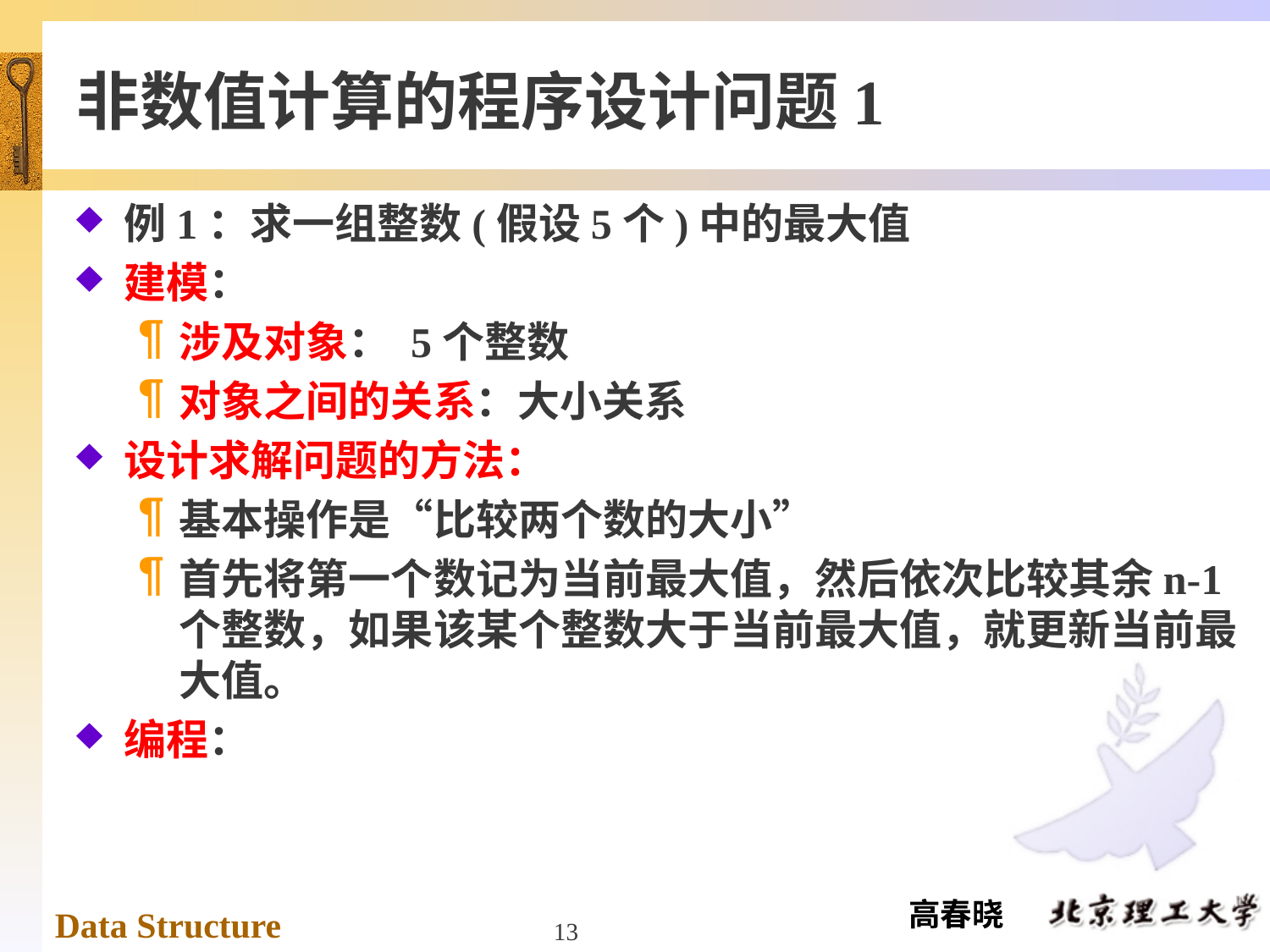

# 非数值计算的程序设计问题1
例1：求一组整数(假设5个)中的最大值
建模：
涉及对象： 5个整数
对象之间的关系：大小关系
设计求解问题的方法：
基本操作是“比较两个数的大小”
首先将第一个数记为当前最大值，然后依次比较其余n-1个整数，如果该某个整数大于当前最大值，就更新当前最大值。
编程：
13